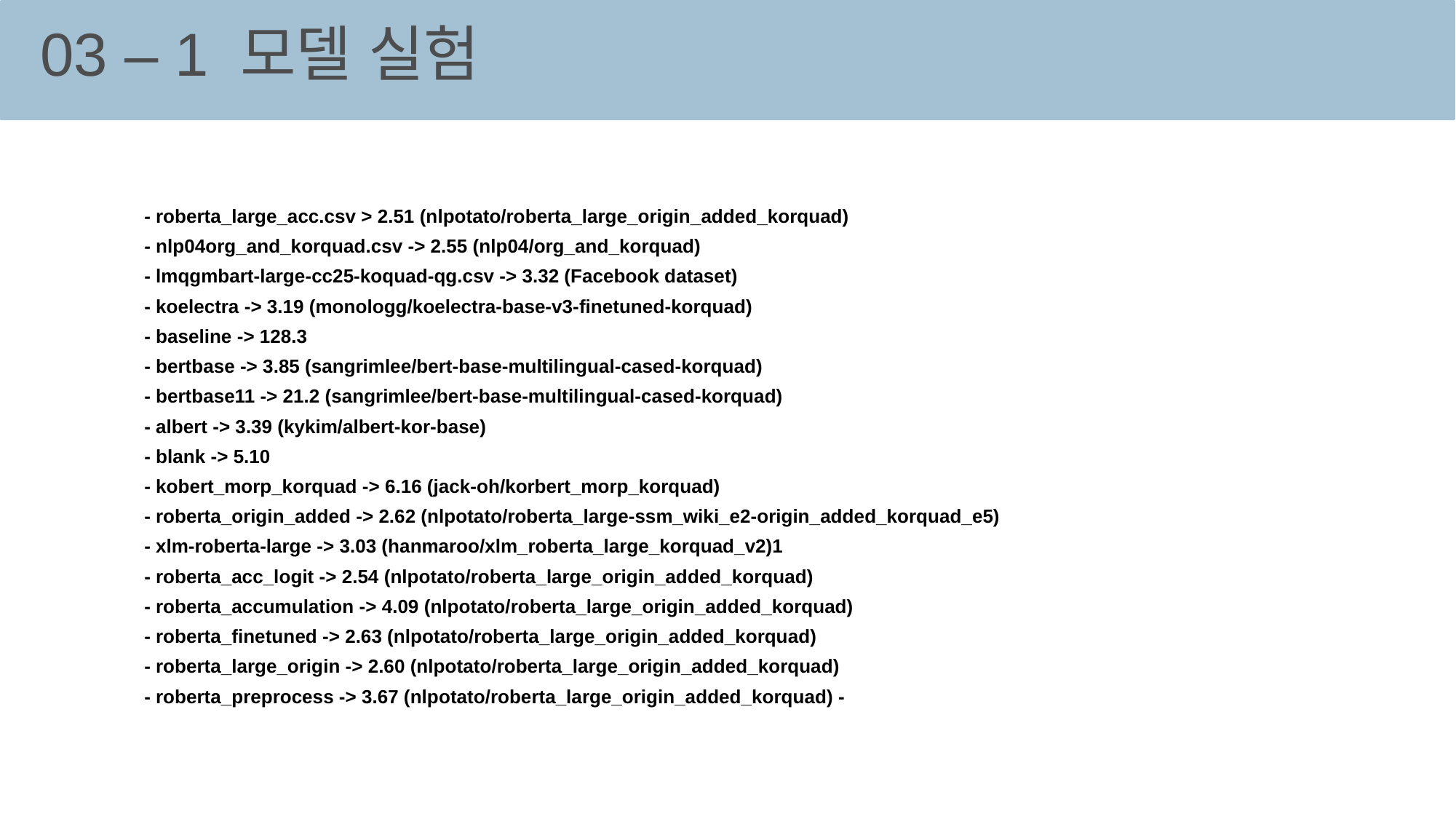

03 – 1 모델 실험

- roberta_large_acc.csv > 2.51 (nlpotato/roberta_large_origin_added_korquad)
- nlp04org_and_korquad.csv -> 2.55 (nlp04/org_and_korquad)
- lmqgmbart-large-cc25-koquad-qg.csv -> 3.32 (Facebook dataset)
- koelectra -> 3.19 (monologg/koelectra-base-v3-finetuned-korquad)
- baseline -> 128.3
- bertbase -> 3.85 (sangrimlee/bert-base-multilingual-cased-korquad)
- bertbase11 -> 21.2 (sangrimlee/bert-base-multilingual-cased-korquad)
- albert -> 3.39 (kykim/albert-kor-base)
- blank -> 5.10
- kobert_morp_korquad -> 6.16 (jack-oh/korbert_morp_korquad)
- roberta_origin_added -> 2.62 (nlpotato/roberta_large-ssm_wiki_e2-origin_added_korquad_e5)
- xlm-roberta-large -> 3.03 (hanmaroo/xlm_roberta_large_korquad_v2)1
- roberta_acc_logit -> 2.54 (nlpotato/roberta_large_origin_added_korquad)
- roberta_accumulation -> 4.09 (nlpotato/roberta_large_origin_added_korquad)
- roberta_finetuned -> 2.63 (nlpotato/roberta_large_origin_added_korquad)
- roberta_large_origin -> 2.60 (nlpotato/roberta_large_origin_added_korquad)
- roberta_preprocess -> 3.67 (nlpotato/roberta_large_origin_added_korquad) -